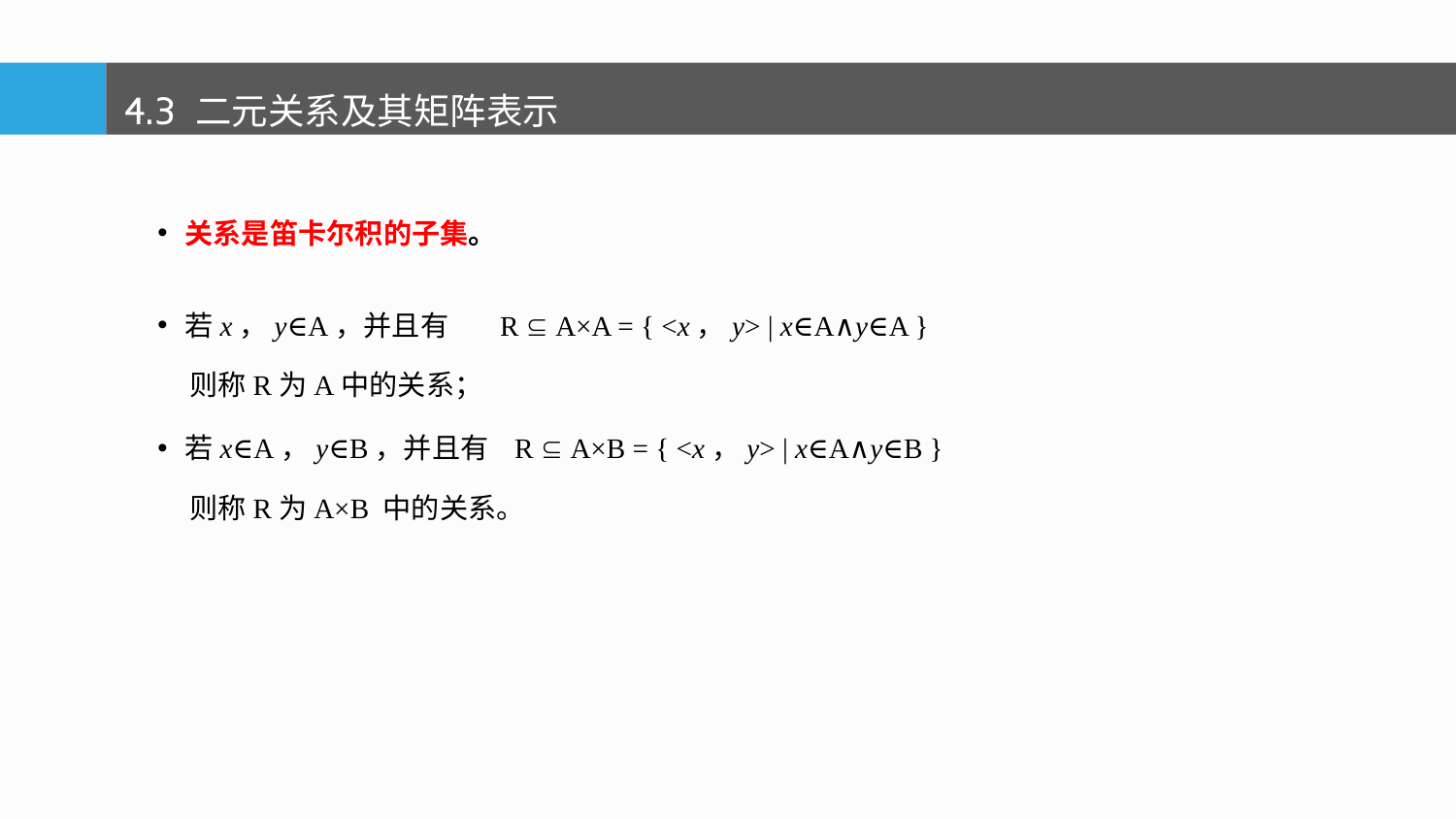

4.3 二元关系及其矩阵表示

关系是笛卡尔积的子集。

若x，y∈A，并且有       R ⊆ A×A = { <x，y> | x∈A∧y∈A }
    则称R为A中的关系；
若x∈A，y∈B，并且有   R ⊆ A×B = { <x，y> | x∈A∧y∈B }
    则称R为A×B 中的关系。